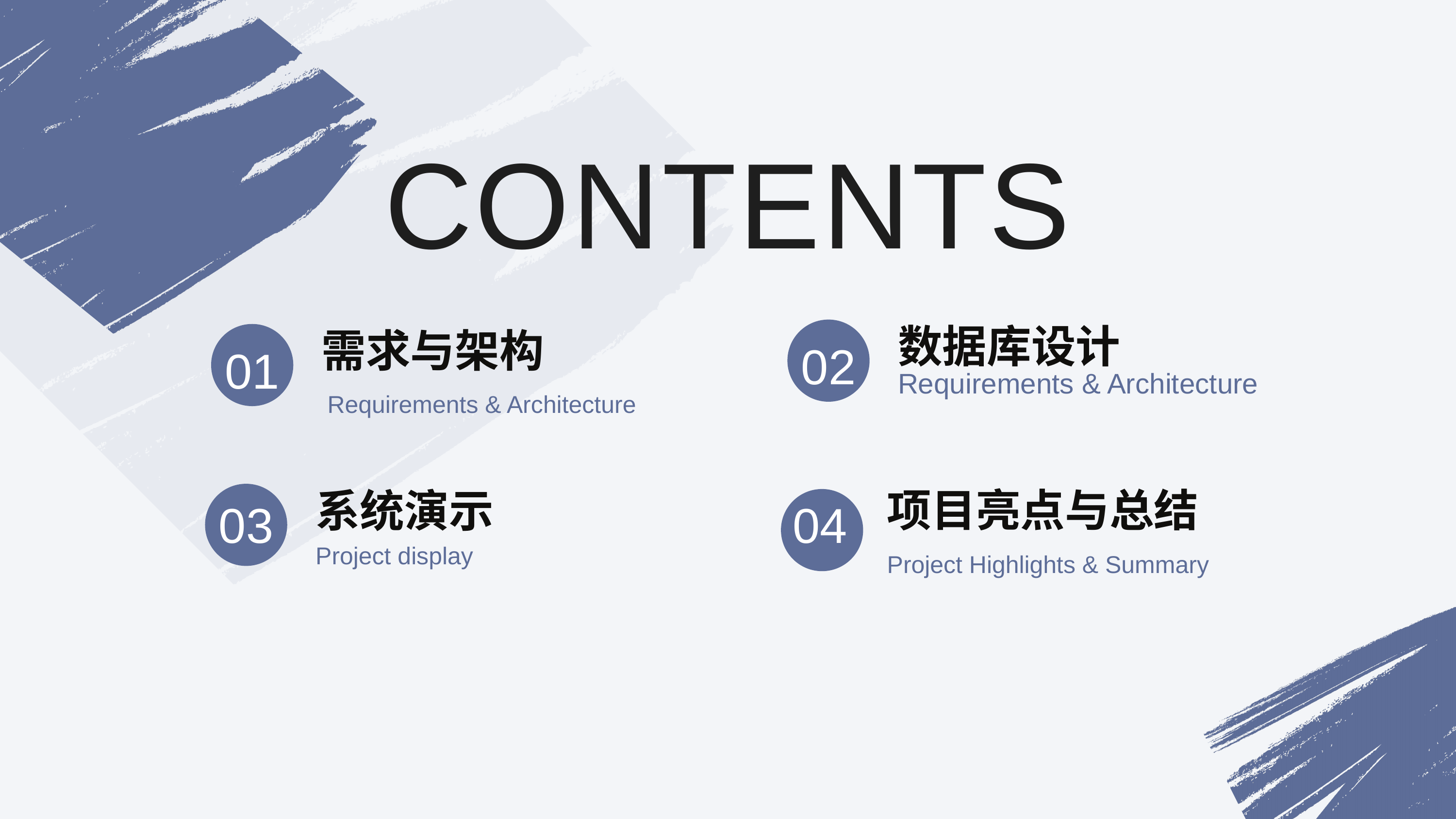

CONTENTS
数据库设计

需求与架构

02
01
Requirements & Architecture
Requirements & Architecture
项目亮点与总结
系统演示

03
04
Project display
Project Highlights & Summary